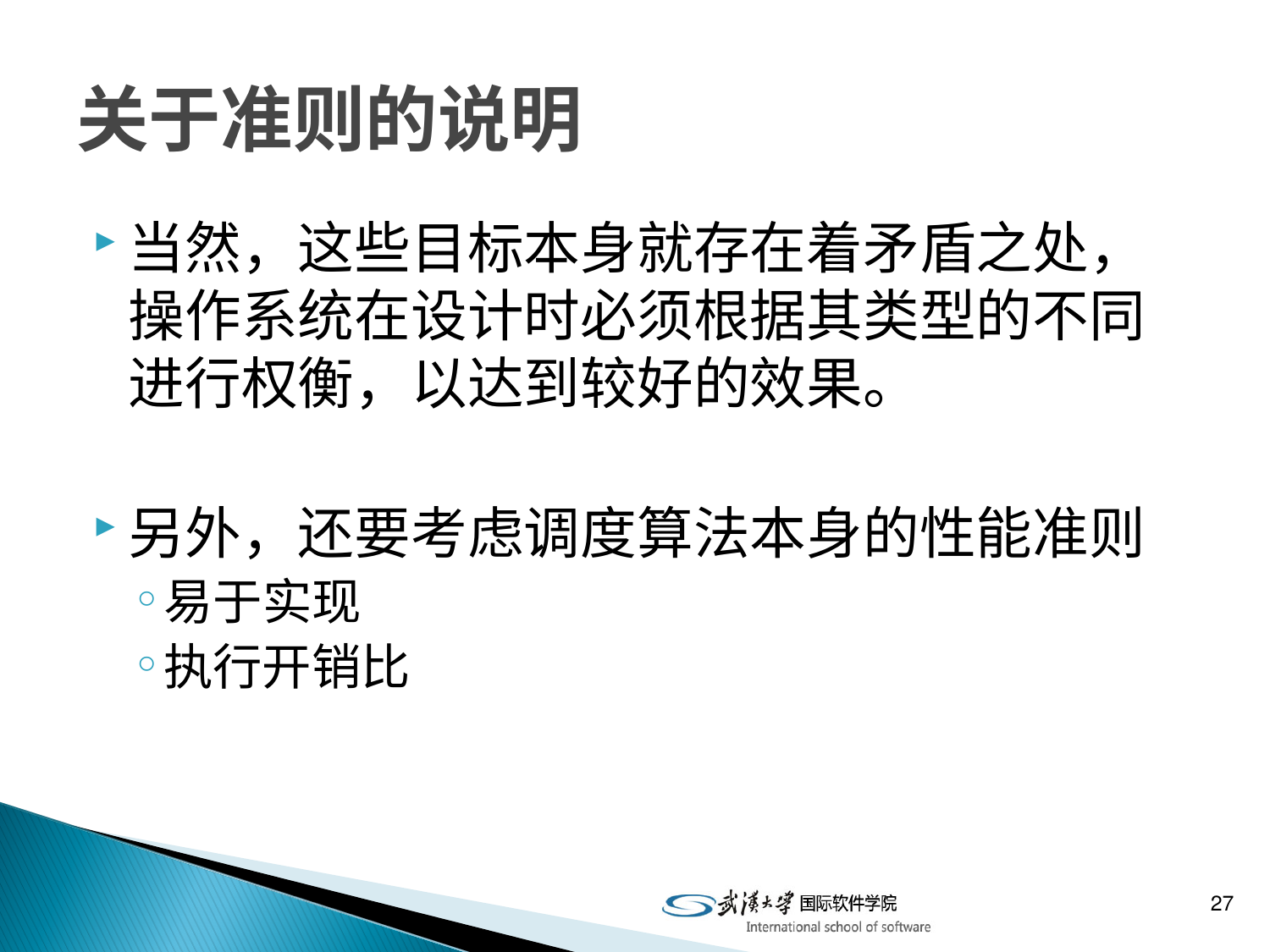

# 关于准则的说明
当然，这些目标本身就存在着矛盾之处，操作系统在设计时必须根据其类型的不同进行权衡，以达到较好的效果。

另外，还要考虑调度算法本身的性能准则
易于实现
执行开销比